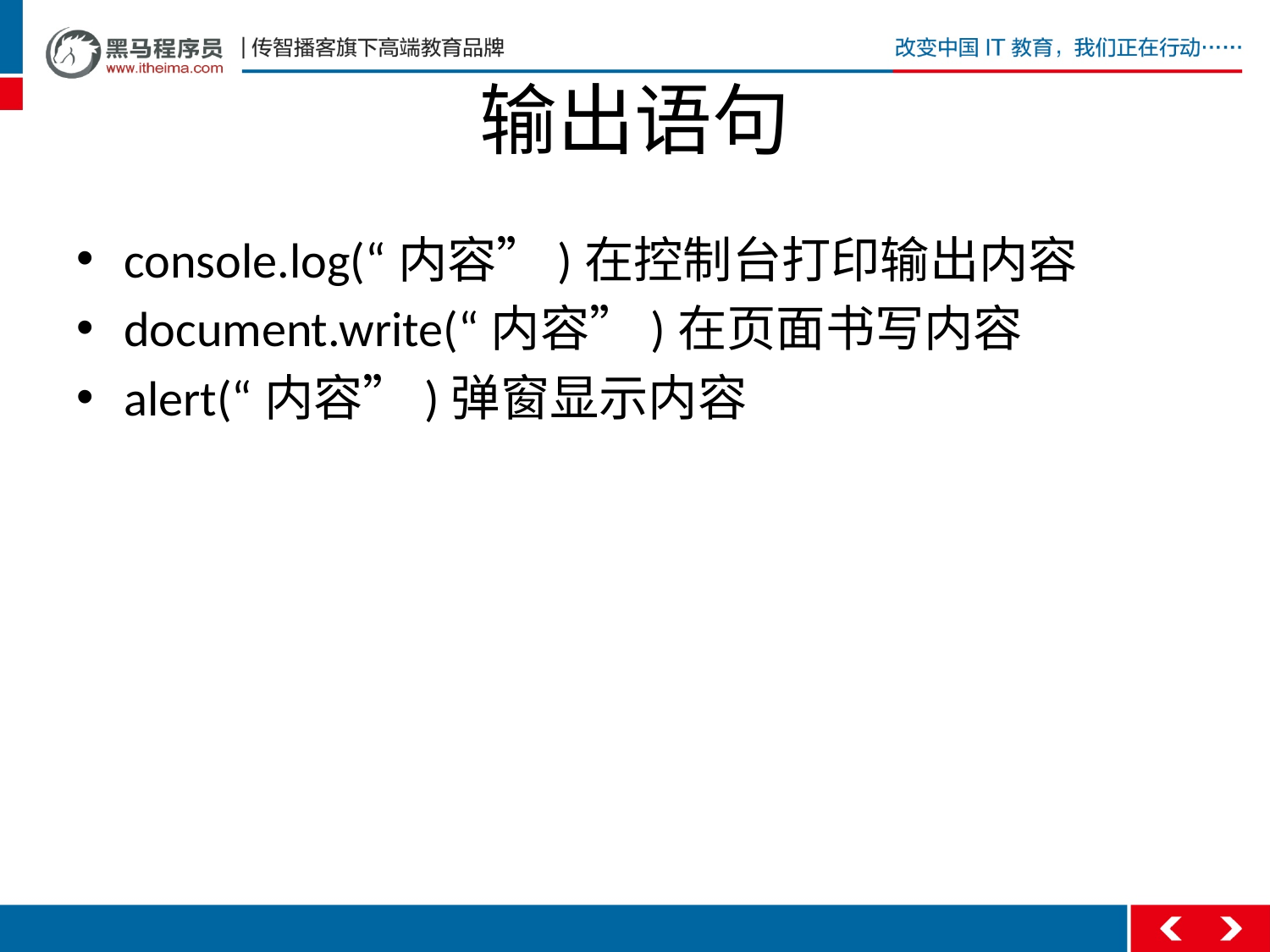

# 输出语句
console.log(“内容”)在控制台打印输出内容
document.write(“内容”)在页面书写内容
alert(“内容”)弹窗显示内容